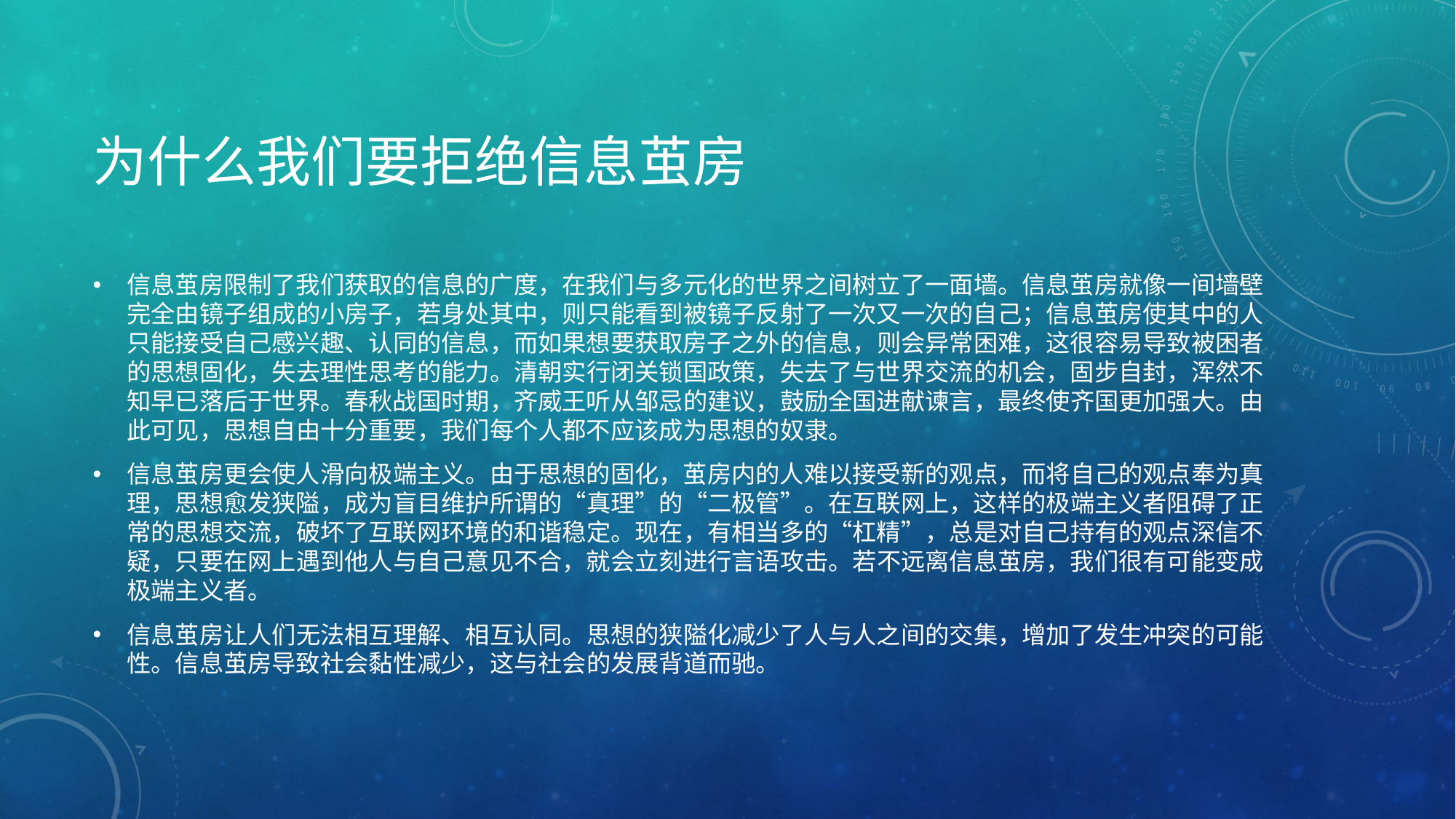

# 为什么我们要拒绝信息茧房
信息茧房限制了我们获取的信息的广度，在我们与多元化的世界之间树立了一面墙。信息茧房就像一间墙壁完全由镜子组成的小房子，若身处其中，则只能看到被镜子反射了一次又一次的自己；信息茧房使其中的人只能接受自己感兴趣、认同的信息，而如果想要获取房子之外的信息，则会异常困难，这很容易导致被困者的思想固化，失去理性思考的能力。清朝实行闭关锁国政策，失去了与世界交流的机会，固步自封，浑然不知早已落后于世界。春秋战国时期，齐威王听从邹忌的建议，鼓励全国进献谏言，最终使齐国更加强大。由此可见，思想自由十分重要，我们每个人都不应该成为思想的奴隶。
信息茧房更会使人滑向极端主义。由于思想的固化，茧房内的人难以接受新的观点，而将自己的观点奉为真理，思想愈发狭隘，成为盲目维护所谓的“真理”的“二极管”。在互联网上，这样的极端主义者阻碍了正常的思想交流，破坏了互联网环境的和谐稳定。现在，有相当多的“杠精”，总是对自己持有的观点深信不疑，只要在网上遇到他人与自己意见不合，就会立刻进行言语攻击。若不远离信息茧房，我们很有可能变成极端主义者。
信息茧房让人们无法相互理解、相互认同。思想的狭隘化减少了人与人之间的交集，增加了发生冲突的可能性。信息茧房导致社会黏性减少，这与社会的发展背道而驰。